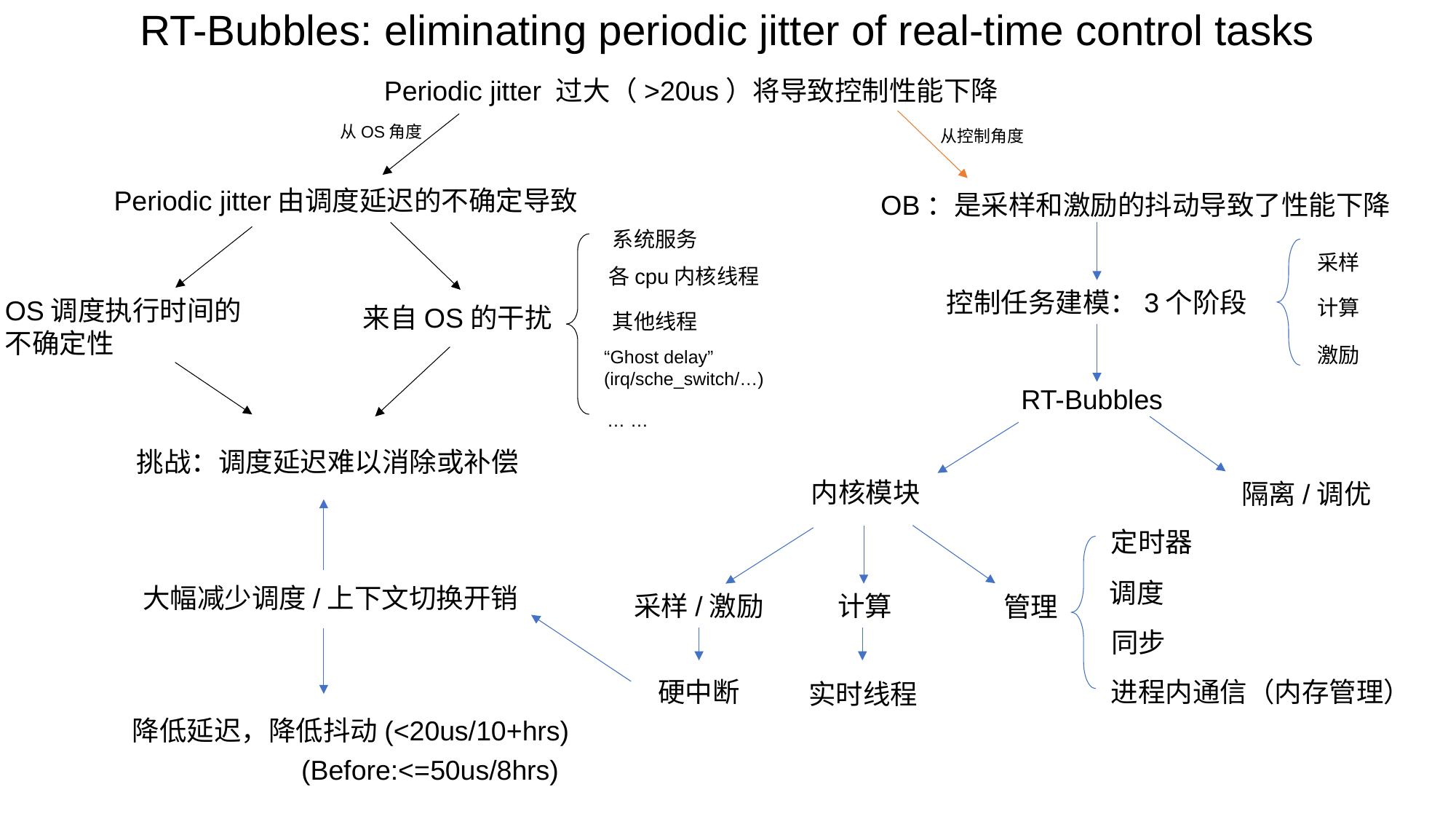

# RT-Bubbles: eliminating periodic jitter of real-time control tasks
Periodic jitter 过大（>20us）将导致控制性能下降
从OS角度
从控制角度
Periodic jitter由调度延迟的不确定导致
OB：是采样和激励的抖动导致了性能下降
系统服务

采样
各cpu内核线程
控制任务建模：3个阶段
OS调度执行时间的
不确定性
计算
来自OS的干扰
其他线程
激励
“Ghost delay”
(irq/sche_switch/…)
RT-Bubbles
… …
挑战：调度延迟难以消除或补偿
内核模块
隔离/调优
定时器

调度
大幅减少调度/上下文切换开销
计算
采样/激励
管理
同步
硬中断
进程内通信（内存管理）
实时线程
降低延迟，降低抖动(<20us/10+hrs)
(Before:<=50us/8hrs)